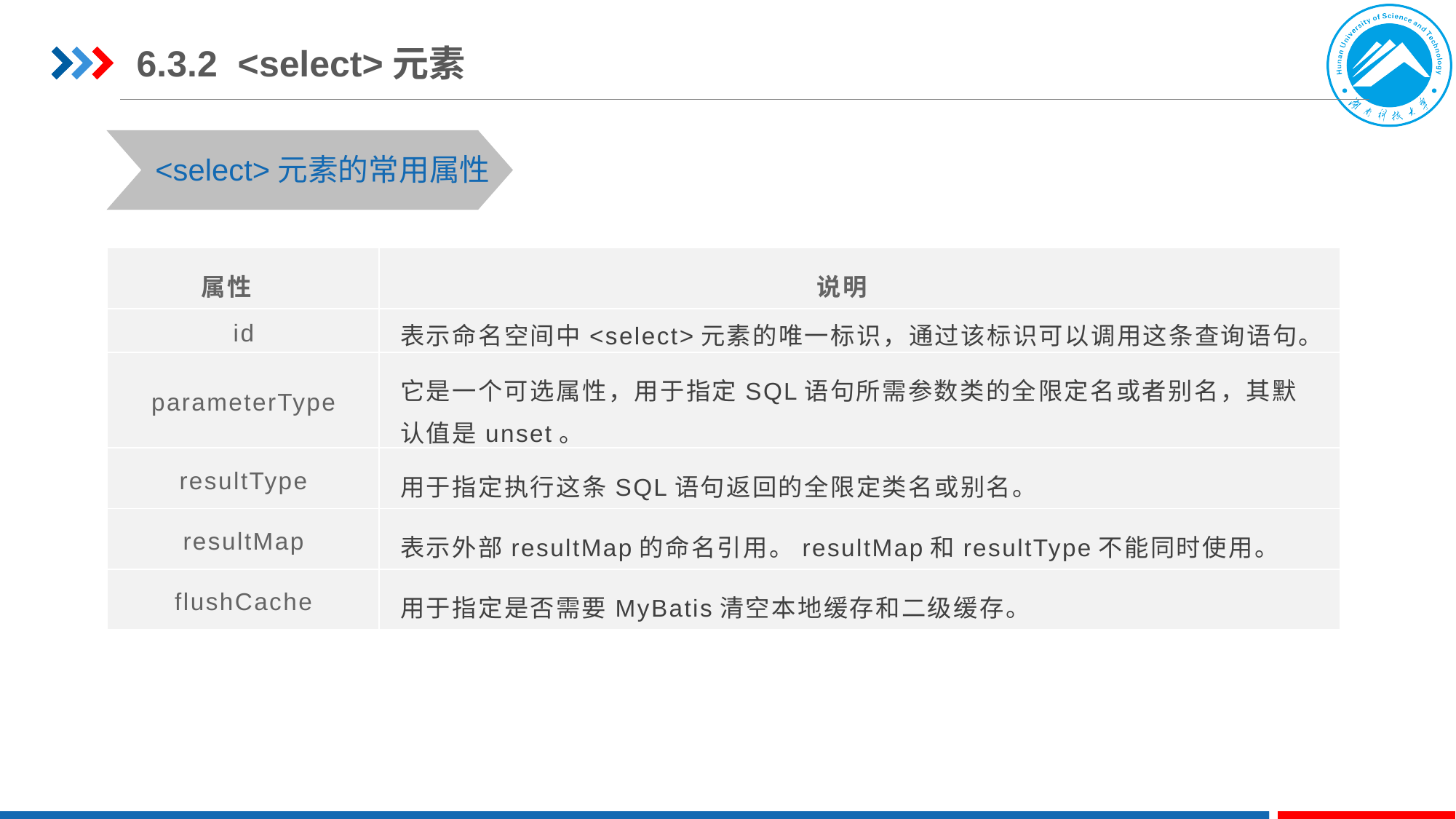

6.3.2  <select>元素

<select>元素的常用属性
| 属性 | 说明 |
| --- | --- |
| id | 表示命名空间中<select>元素的唯一标识，通过该标识可以调用这条查询语句。 |
| parameterType | 它是一个可选属性，用于指定SQL语句所需参数类的全限定名或者别名，其默认值是unset。 |
| resultType | 用于指定执行这条SQL语句返回的全限定类名或别名。 |
| resultMap | 表示外部resultMap的命名引用。resultMap和resultType不能同时使用。 |
| flushCache | 用于指定是否需要MyBatis清空本地缓存和二级缓存。 |